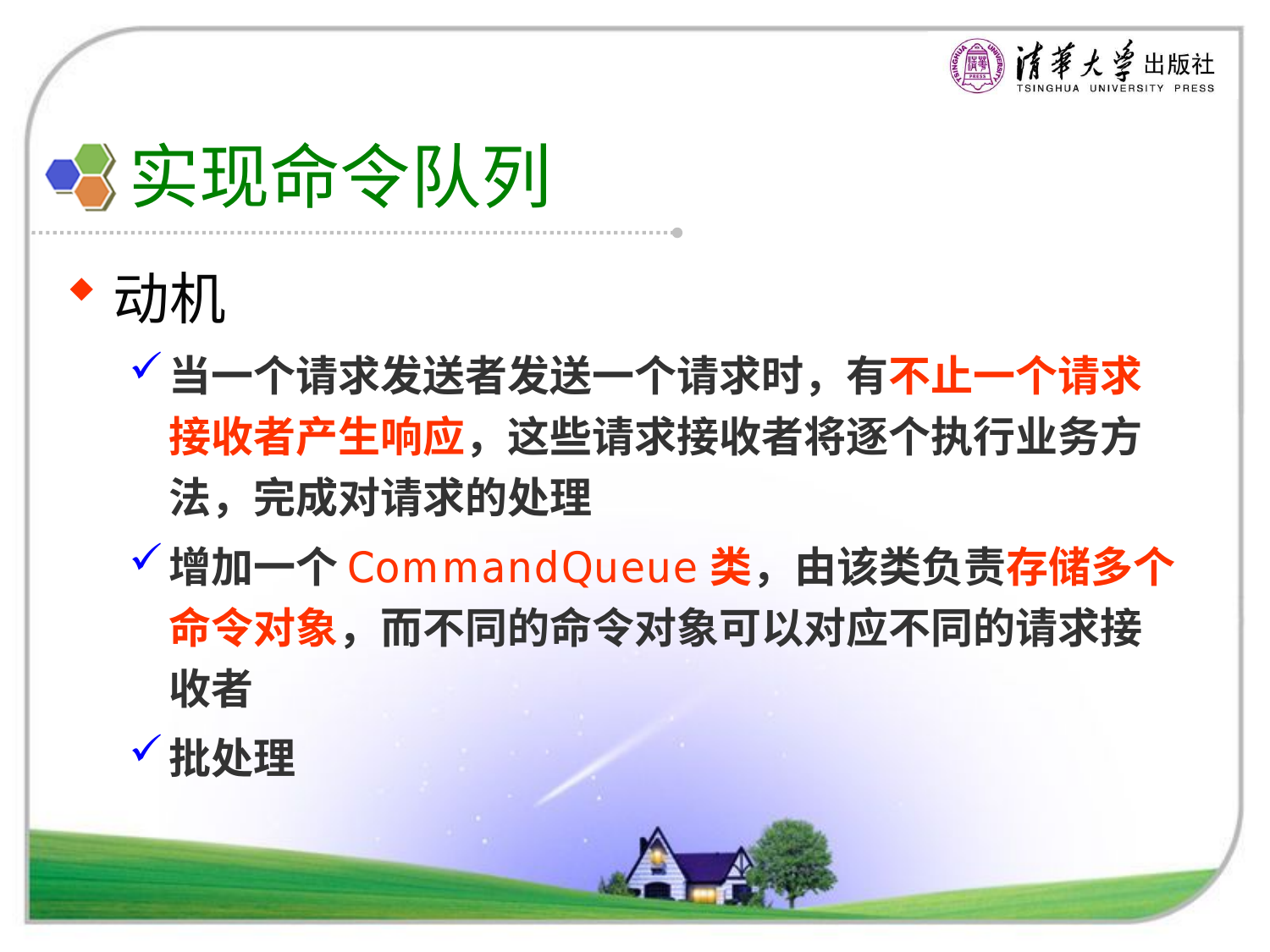

# 实现命令队列
动机
当一个请求发送者发送一个请求时，有不止一个请求接收者产生响应，这些请求接收者将逐个执行业务方法，完成对请求的处理
增加一个CommandQueue类，由该类负责存储多个命令对象，而不同的命令对象可以对应不同的请求接收者
批处理